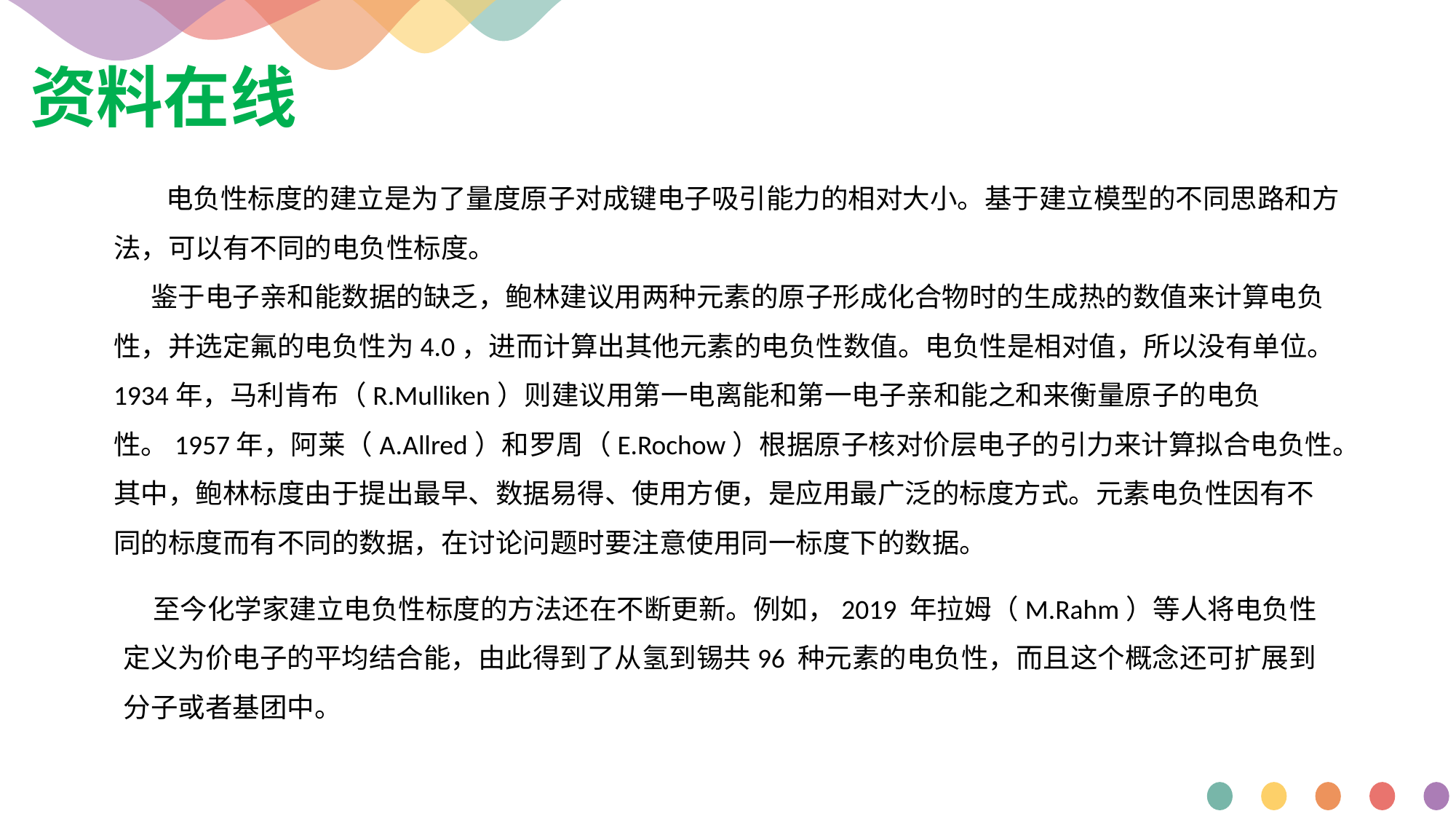

资料在线
      电负性标度的建立是为了量度原子对成键电子吸引能力的相对大小。基于建立模型的不同思路和方法，可以有不同的电负性标度。
    鉴于电子亲和能数据的缺乏，鲍林建议用两种元素的原子形成化合物时的生成热的数值来计算电负性，并选定氟的电负性为4.0，进而计算出其他元素的电负性数值。电负性是相对值，所以没有单位。1934年，马利肯布（R.Mulliken）则建议用第一电离能和第一电子亲和能之和来衡量原子的电负性。1957年，阿莱（A.Allred）和罗周（E.Rochow）根据原子核对价层电子的引力来计算拟合电负性。其中，鲍林标度由于提出最早、数据易得、使用方便，是应用最广泛的标度方式。元素电负性因有不同的标度而有不同的数据，在讨论问题时要注意使用同一标度下的数据。

   至今化学家建立电负性标度的方法还在不断更新。例如，2019 年拉姆（M.Rahm）等人将电负性定义为价电子的平均结合能，由此得到了从氢到锡共96 种元素的电负性，而且这个概念还可扩展到分子或者基团中。